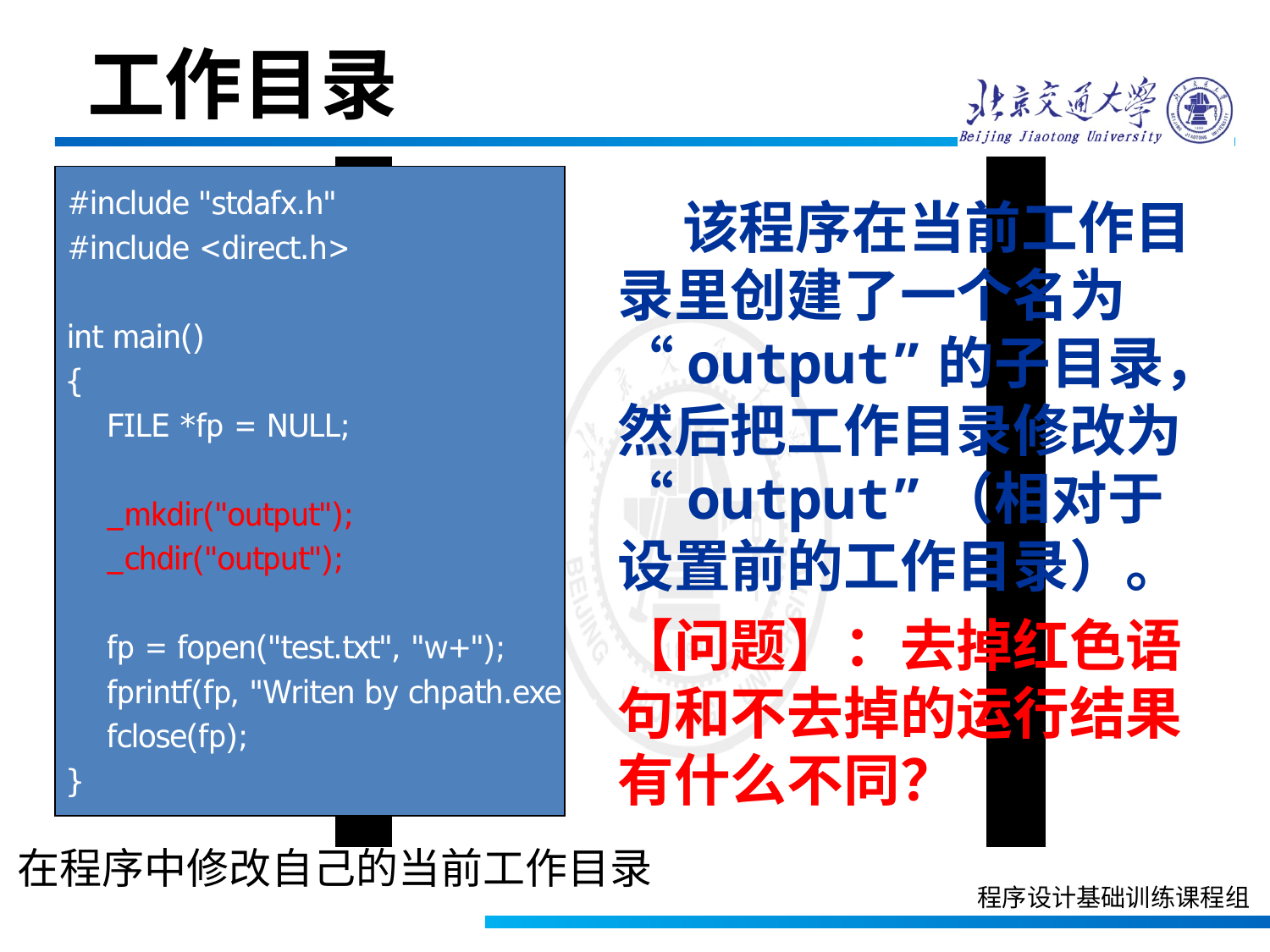

工作目录
#include "stdafx.h"
#include <direct.h>

int main()
{
    FILE *fp = NULL;

    _mkdir("output");
    _chdir("output");

    fp = fopen("test.txt", "w+");
    fprintf(fp, "Writen by chpath.exe ...\n");
    fclose(fp);
}
    该程序在当前工作目录里创建了一个名为“output”的子目录，然后把工作目录修改为“output”（相对于设置前的工作目录）。
【问题】：去掉红色语句和不去掉的运行结果有什么不同？
在程序中修改自己的当前工作目录
程序设计基础训练课程组